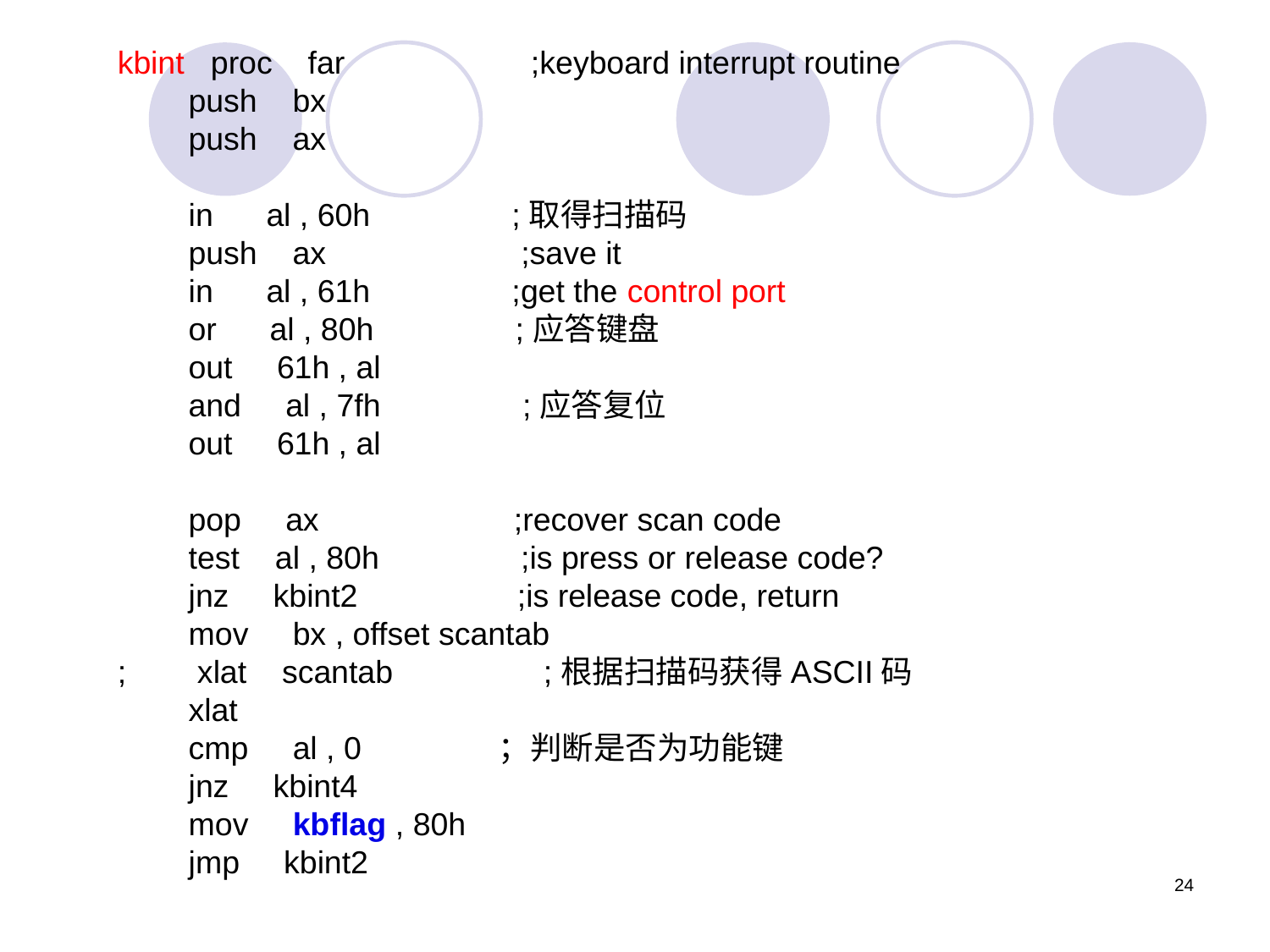

kbint   proc    far                     ;keyboard interrupt routine
        push    bx
        push    ax

        in      al , 60h                ;取得扫描码
        push    ax                      ;save it
        in      al , 61h                ;get the control port
        or      al , 80h                ;应答键盘
        out     61h , al
        and     al , 7fh                ;应答复位
        out     61h , al

        pop     ax                      ;recover scan code
        test    al , 80h                ;is press or release code?
        jnz     kbint2                  ;is release code, return
        mov     bx , offset scantab
;        xlat    scantab                 ;根据扫描码获得ASCII码
        xlat
        cmp     al , 0		；判断是否为功能键
        jnz     kbint4
        mov     kbflag , 80h
        jmp     kbint2
24